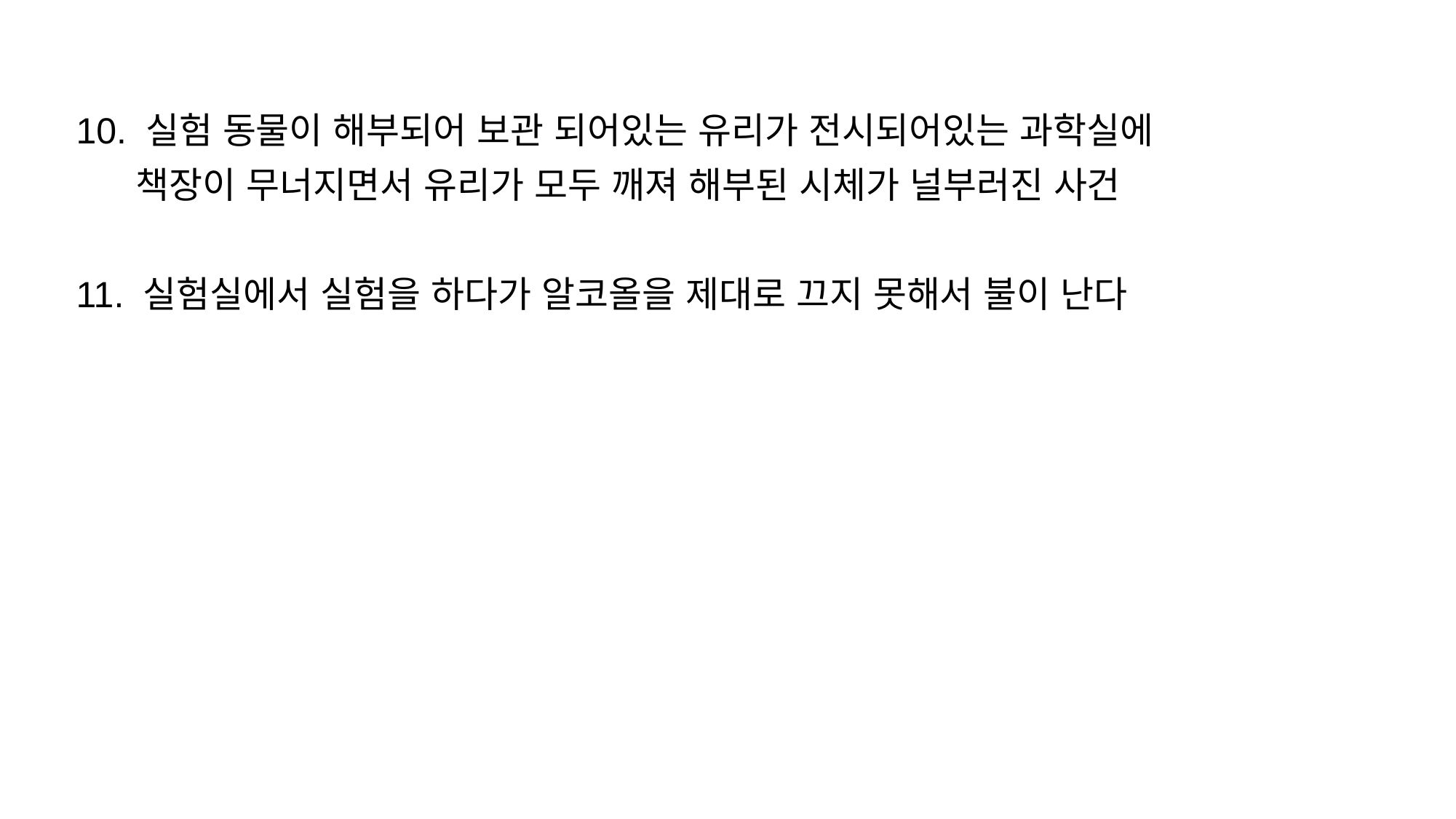

10. 실험 동물이 해부되어 보관 되어있는 유리가 전시되어있는 과학실에
     책장이 무너지면서 유리가 모두 깨져 해부된 시체가 널부러진 사건

11. 실험실에서 실험을 하다가 알코올을 제대로 끄지 못해서 불이 난다